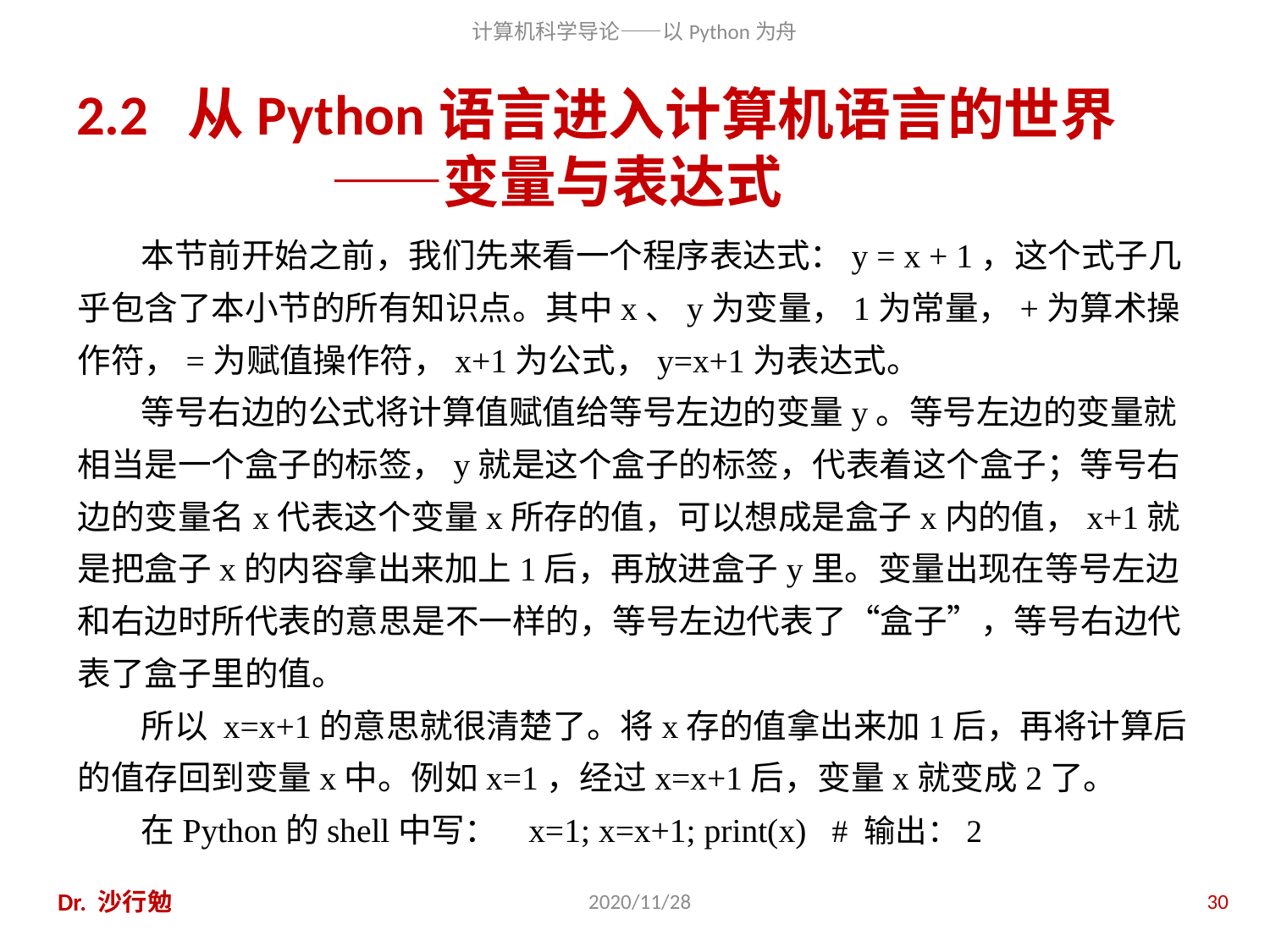

# 2.2  从Python语言进入计算机语言的世界 ——变量与表达式
本节前开始之前，我们先来看一个程序表达式：y = x + 1，这个式子几乎包含了本小节的所有知识点。其中x、y为变量，1为常量，+为算术操作符，=为赋值操作符，x+1为公式，y=x+1为表达式。
等号右边的公式将计算值赋值给等号左边的变量y。等号左边的变量就相当是一个盒子的标签，y就是这个盒子的标签，代表着这个盒子；等号右边的变量名x代表这个变量x所存的值，可以想成是盒子x内的值，x+1就是把盒子x的内容拿出来加上1后，再放进盒子y里。变量出现在等号左边和右边时所代表的意思是不一样的，等号左边代表了“盒子”，等号右边代表了盒子里的值。
所以 x=x+1的意思就很清楚了。将x存的值拿出来加1后，再将计算后的值存回到变量x中。例如x=1，经过x=x+1后，变量x就变成2了。
在Python的shell中写：   x=1; x=x+1; print(x)   # 输出：2

Dr. 沙行勉
2020/11/28
30